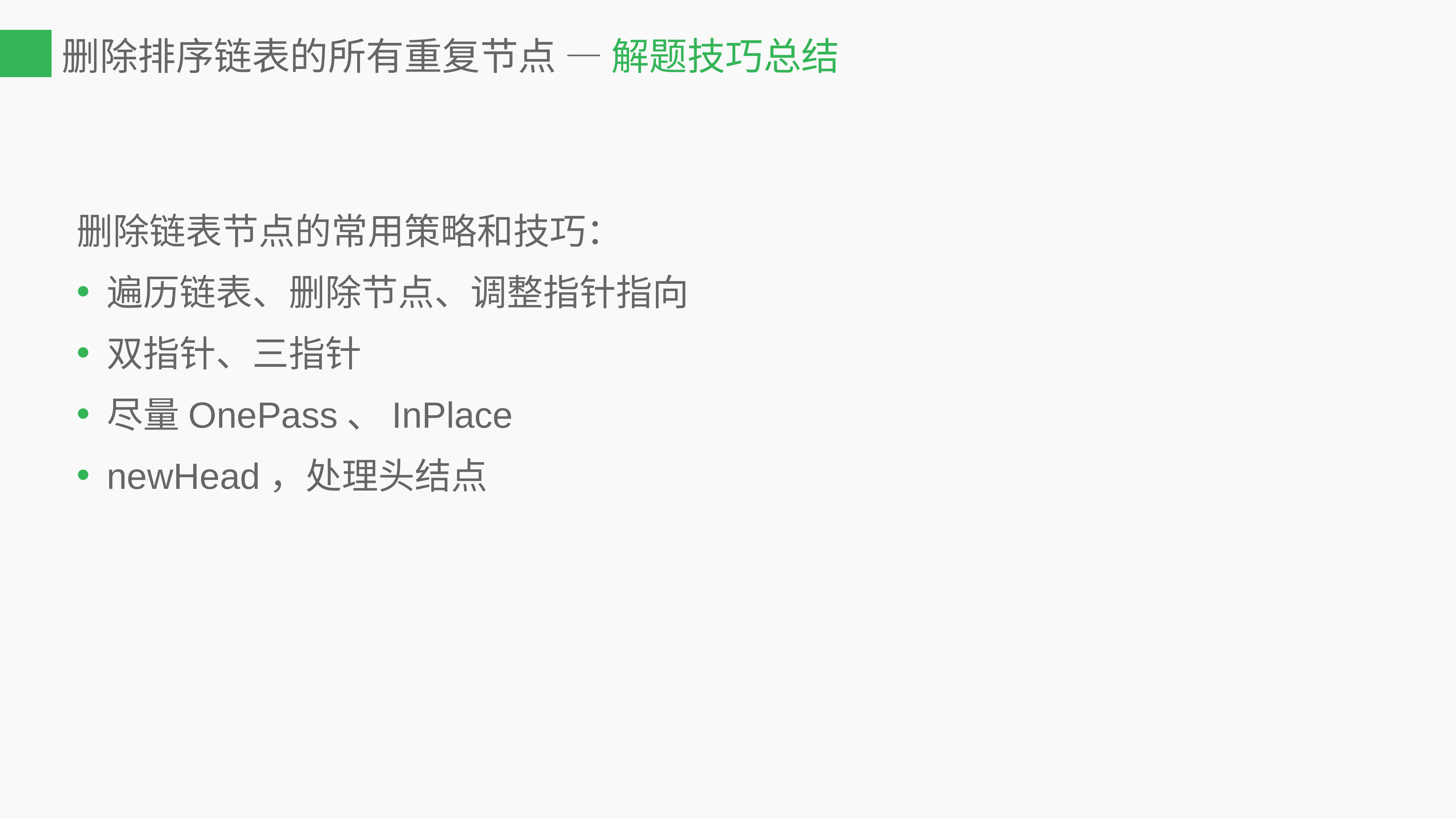

# 删除排序链表的所有重复节点 — 解题技巧总结
删除链表节点的常用策略和技巧：
遍历链表、删除节点、调整指针指向
双指针、三指针
尽量OnePass、InPlace
newHead，处理头结点